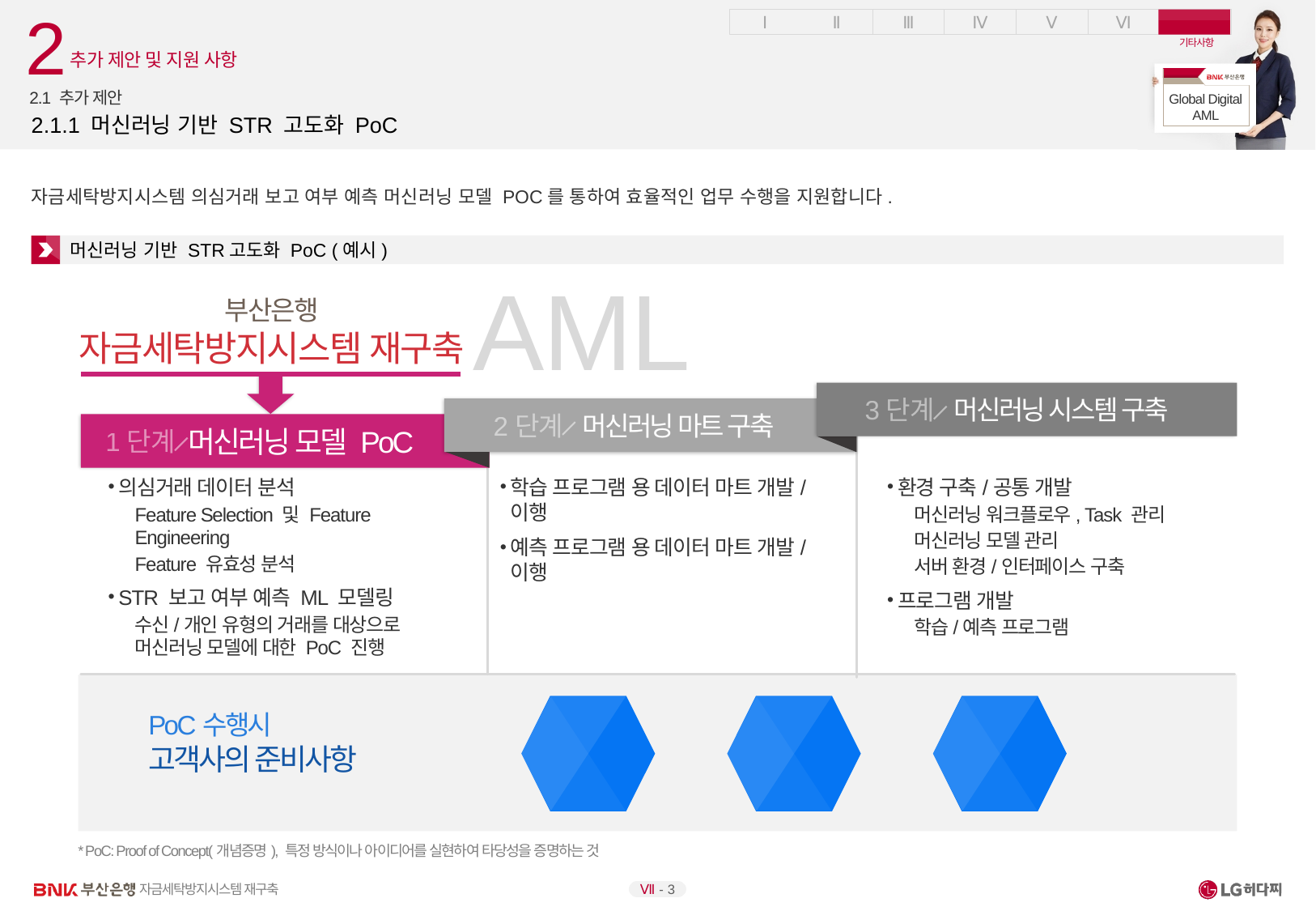

2
추가 제안 및 지원 사항
2.1 추가 제안
# 2.1.1 머신러닝 기반 STR 고도화 PoC
자금세탁방지시스템 의심거래 보고 여부 예측 머신러닝 모델 POC를 통하여 효율적인 업무 수행을 지원합니다.
머신러닝 기반 STR고도화 PoC (예시)

AML
부산은행
자금세탁방지시스템 재구축

머신러닝 시스템 구축
3단계

머신러닝 마트 구축
2단계

머신러닝 모델 PoC
1단계

의심거래 데이터 분석
Feature Selection 및 Feature Engineering
Feature 유효성 분석

STR 보고 여부 예측 ML 모델링
수신/개인 유형의 거래를 대상으로 머신러닝 모델에 대한 PoC 진행
환경 구축/공통 개발
머신러닝 워크플로우, Task 관리
머신러닝 모델 관리
서버 환경/인터페이스 구축

프로그램 개발
학습/예측 프로그램
학습 프로그램 용 데이터 마트 개발/이행

예측 프로그램 용 데이터 마트 개발/이행

PoC수행시
고객사의 준비사항
관련
소프트웨어
설치 지원
x86 Linux
환경의 인프라
제공
분석 데이터
제공
(수신/개인)
* PoC: Proof of Concept(개념증명), 특정 방식이나 아이디어를 실현하여 타당성을 증명하는 것
Ⅶ - 3